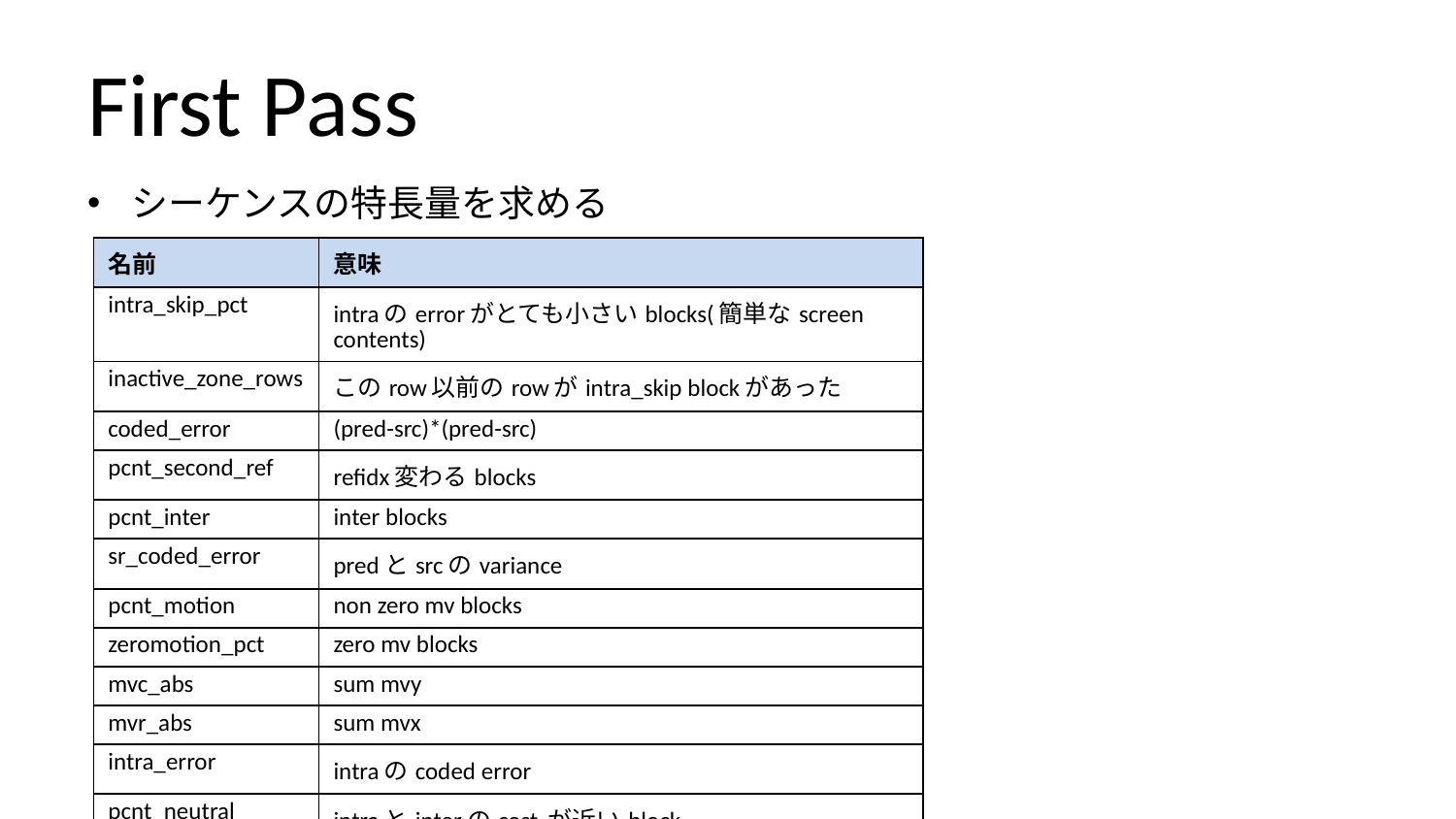

# First Pass
シーケンスの特長量を求める

| 名前 | 意味 |
| --- | --- |
| intra\_skip\_pct | intraのerrorがとても小さいblocks(簡単なscreen contents) |
| inactive\_zone\_rows | このrow以前のrowがintra\_skip blockがあった |
| coded\_error | (pred-src)\*(pred-src) |
| pcnt\_second\_ref | refidx変わるblocks |
| pcnt\_inter | inter blocks |
| sr\_coded\_error | predとsrcのvariance |
| pcnt\_motion | non zero mv blocks |
| zeromotion\_pct | zero mv blocks |
| mvc\_abs | sum mvy |
| mvr\_abs | sum mvx |
| intra\_error | intraのcoded error |
| pcnt\_neutral | intraとinterのcost が近いblock |